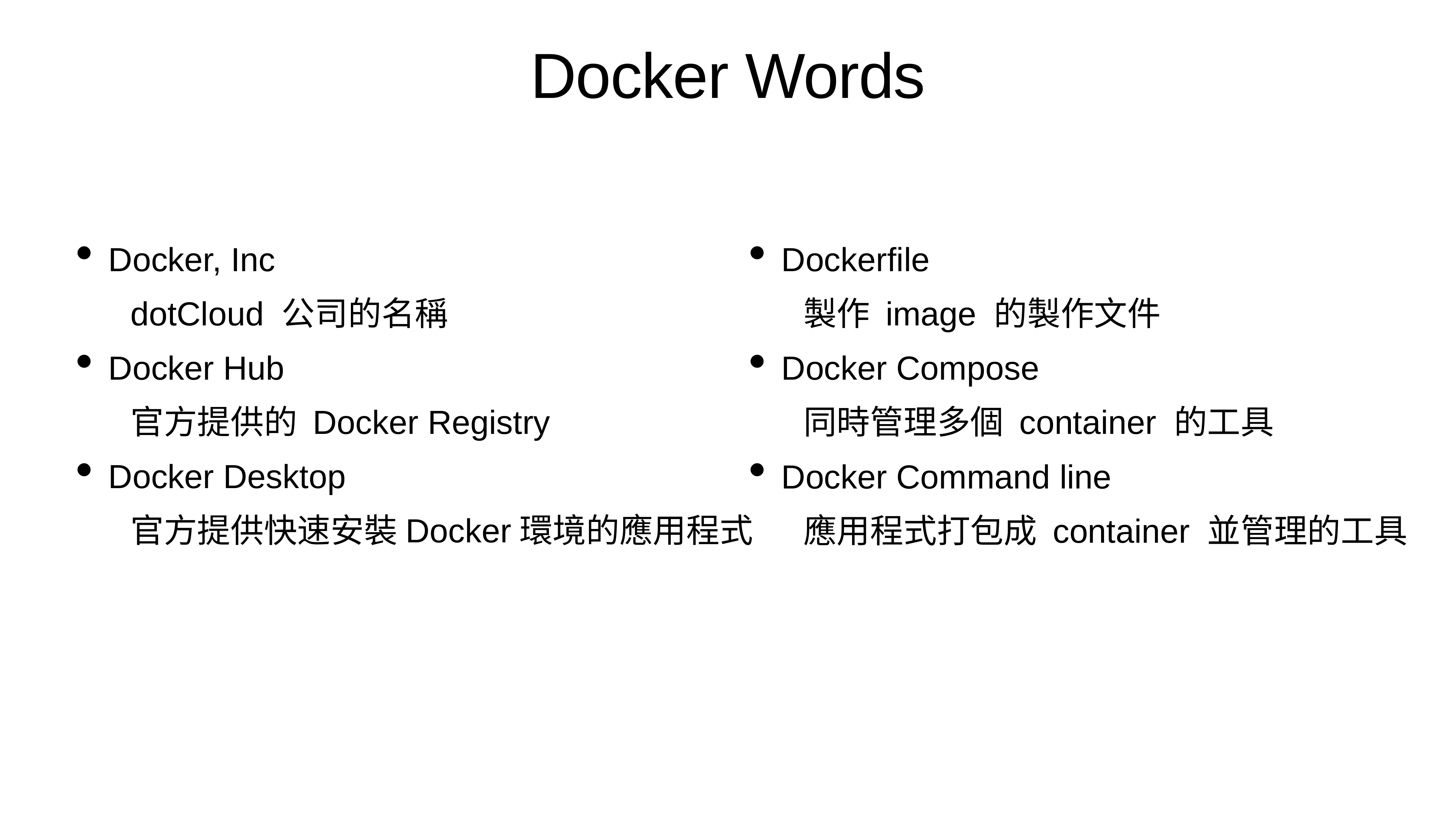

# Docker Words

Docker, Inc
dotCloud 公司的名稱
Docker Hub
官方提供的 Docker Registry
Docker Desktop
官方提供快速安裝Docker環境的應用程式
Dockerfile
製作 image 的製作文件
Docker Compose
同時管理多個 container 的工具
Docker Command line
應用程式打包成 container 並管理的工具